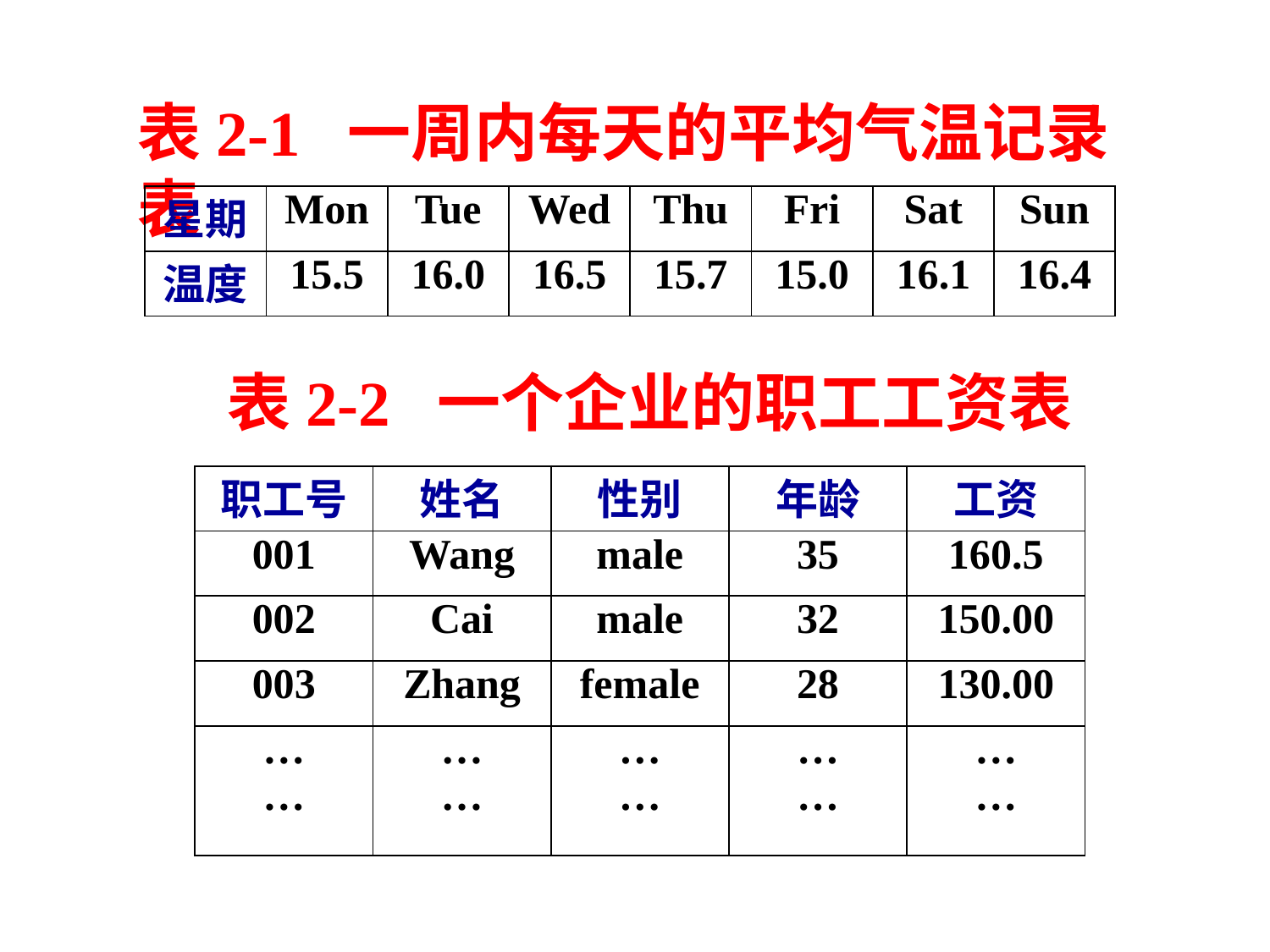

表2-1  一周内每天的平均气温记录表
| 星期 | Mon | Tue | Wed | Thu | Fri | Sat | Sun |
| --- | --- | --- | --- | --- | --- | --- | --- |
| 温度 | 15.5 | 16.0 | 16.5 | 15.7 | 15.0 | 16.1 | 16.4 |
表2-2  一个企业的职工工资表
| 职工号 | 姓名 | 性别 | 年龄 | 工资 |
| --- | --- | --- | --- | --- |
| 001 | Wang | male | 35 | 160.5 |
| 002 | Cai | male | 32 | 150.00 |
| 003 | Zhang | female | 28 | 130.00 |
| … … | … … | … … | … … | … … |
4